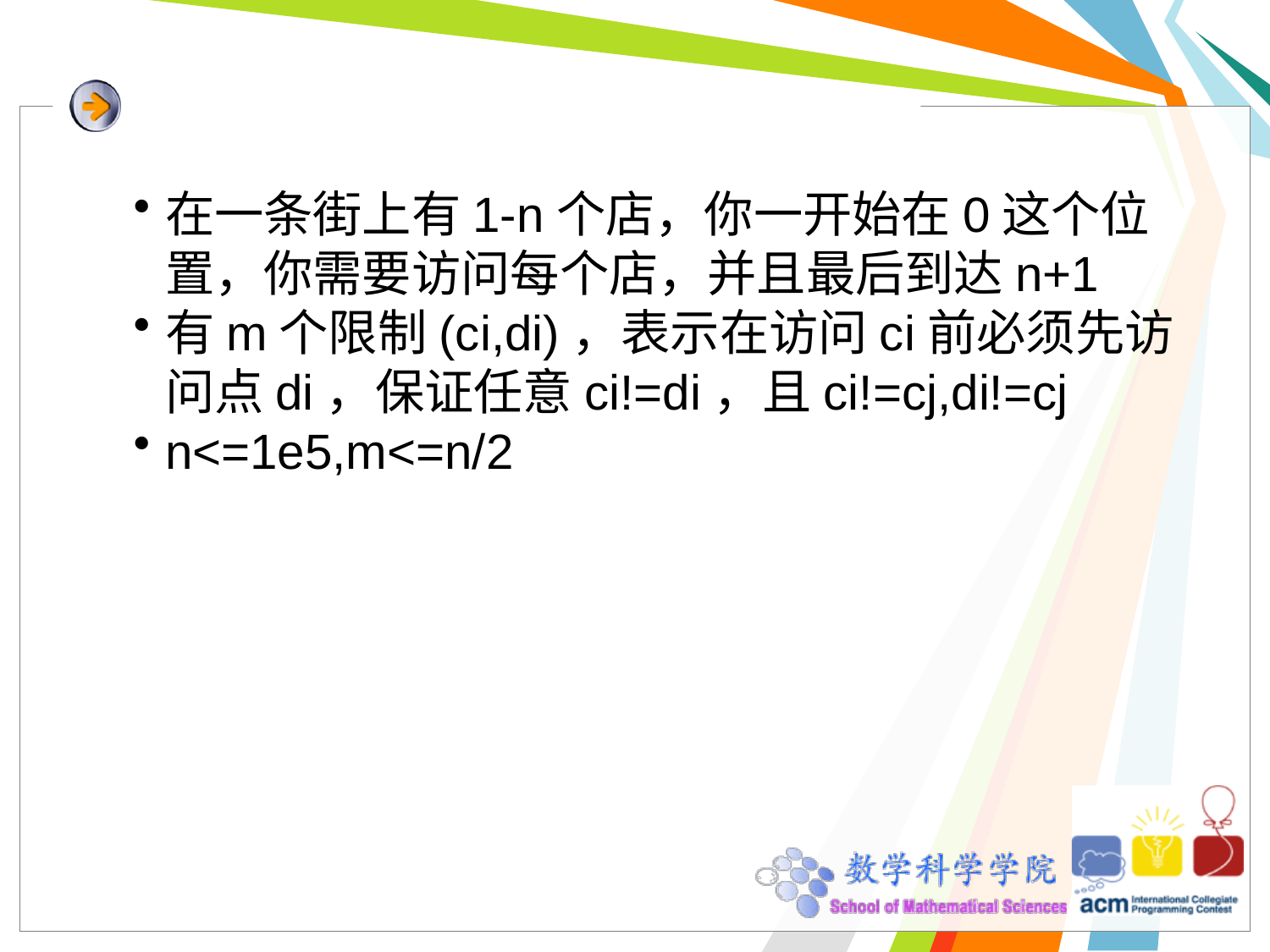

15

在一条街上有1-n个店，你一开始在0这个位置，你需要访问每个店，并且最后到达n+1
有m个限制(ci,di)，表示在访问ci前必须先访问点di，保证任意ci!=di，且ci!=cj,di!=cj
n<=1e5,m<=n/2